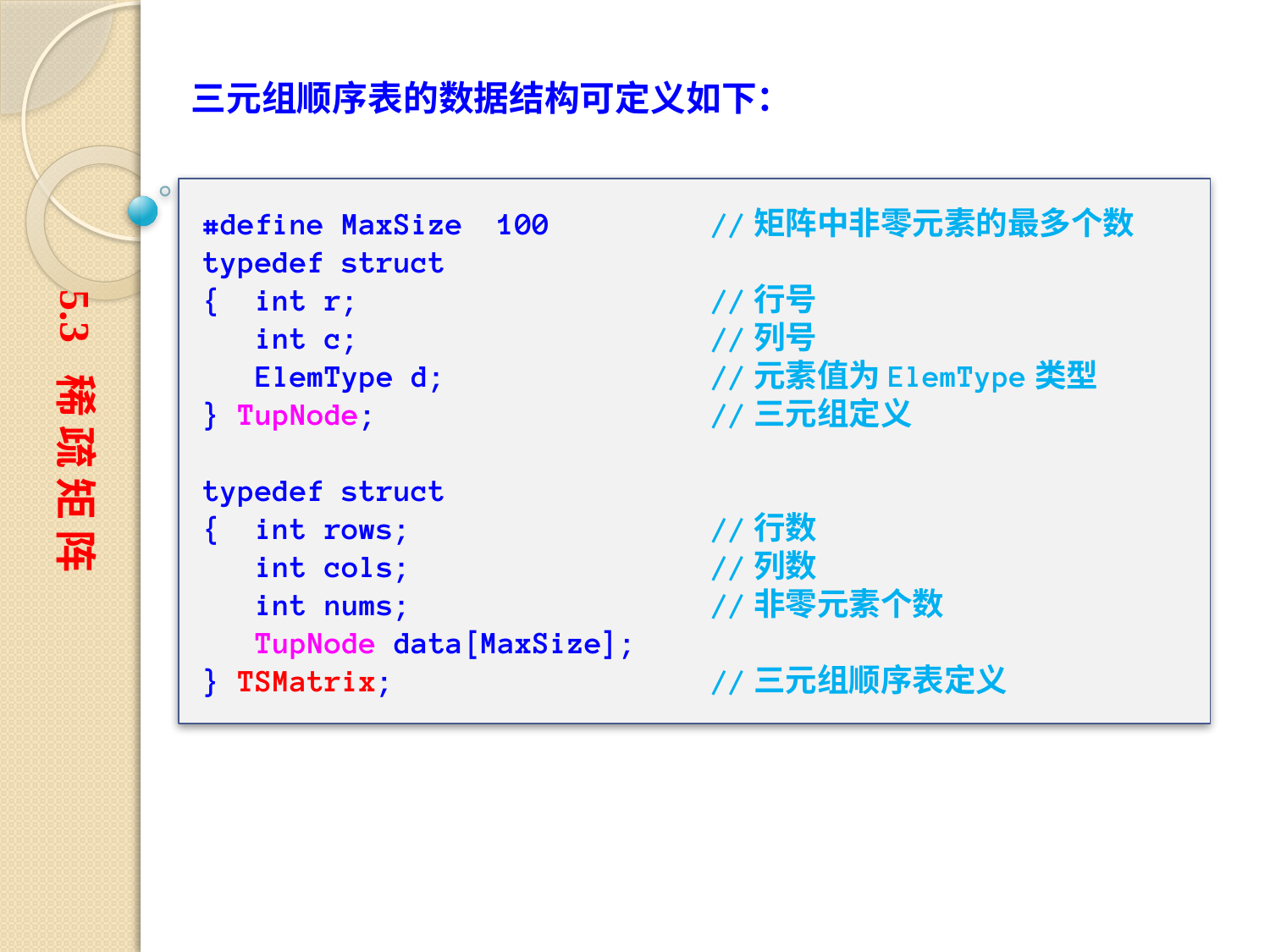

三元组顺序表的数据结构可定义如下：
#define MaxSize  100		//矩阵中非零元素的最多个数
typedef struct
{  int r;			//行号
   int c;			//列号
   ElemType d;			//元素值为ElemType类型
} TupNode;			//三元组定义
typedef struct
{  int rows;			//行数
   int cols;			//列数
   int nums;			//非零元素个数
   TupNode data[MaxSize];
} TSMatrix;			//三元组顺序表定义
5.3  稀 疏 矩 阵